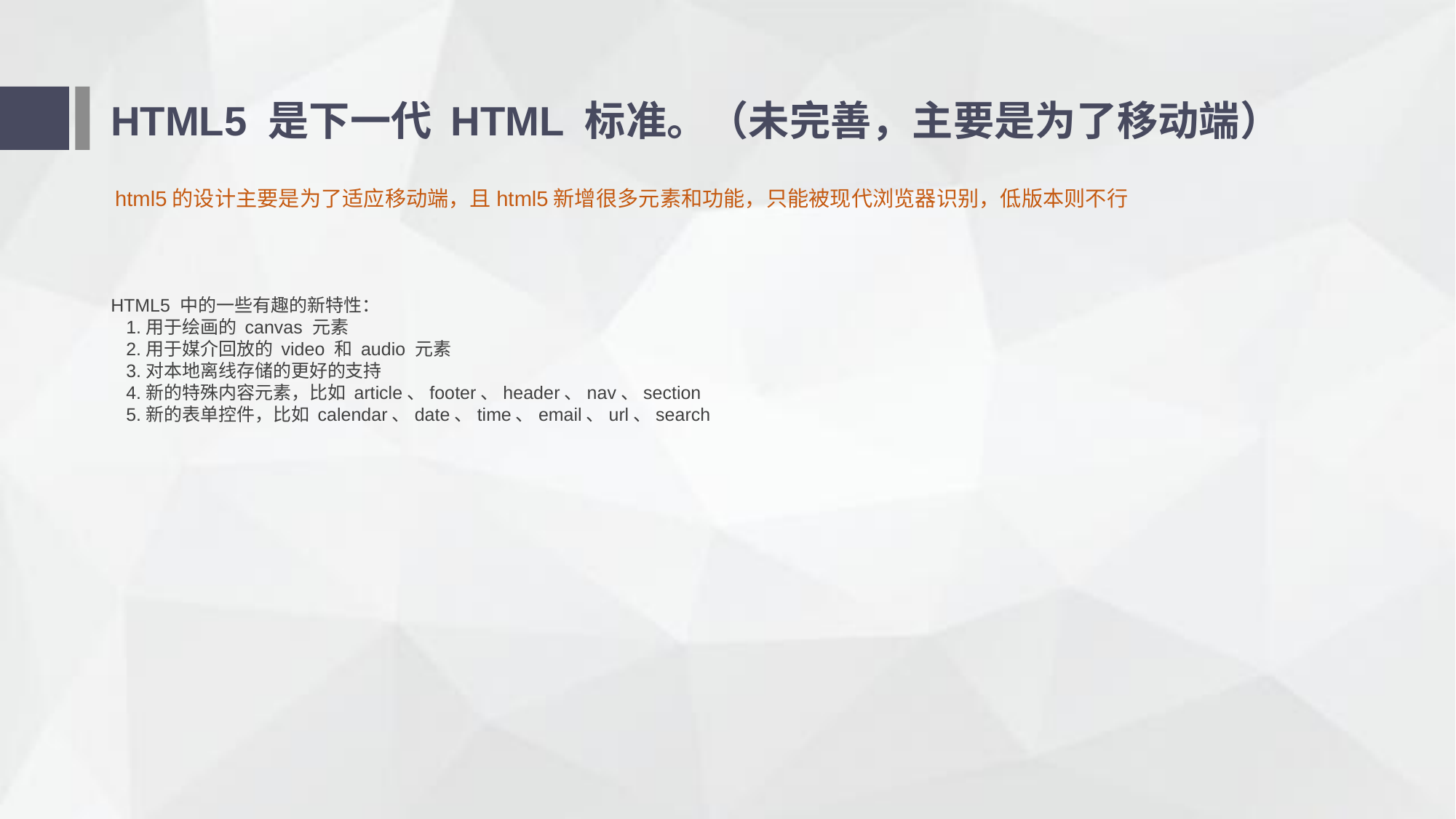

HTML5 是下一代 HTML 标准。（未完善，主要是为了移动端）
html5的设计主要是为了适应移动端，且html5新增很多元素和功能，只能被现代浏览器识别，低版本则不行
HTML5 中的一些有趣的新特性：
   1.用于绘画的 canvas 元素
   2.用于媒介回放的 video 和 audio 元素
   3.对本地离线存储的更好的支持
   4.新的特殊内容元素，比如 article、footer、header、nav、section
   5.新的表单控件，比如 calendar、date、time、email、url、search